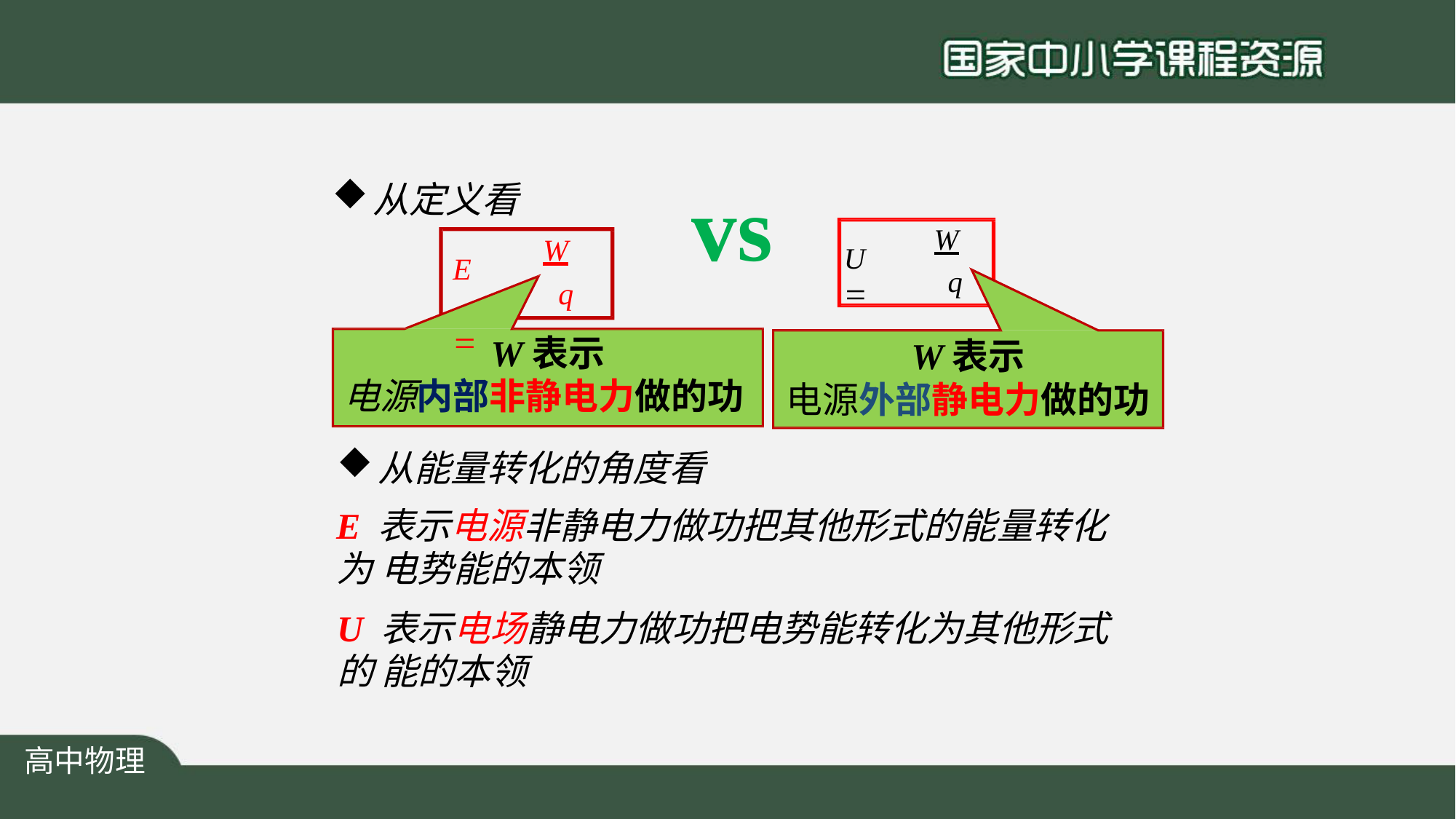

# vs
从定义看
E	=
W
q

W
q

U	=

W表示
电源内部非静电力做的功
从能量转化的角度看
W表示
电源外部静电力做的功
E 表示电源非静电力做功把其他形式的能量转化为 电势能的本领
U 表示电场静电力做功把电势能转化为其他形式的 能的本领
高中物理